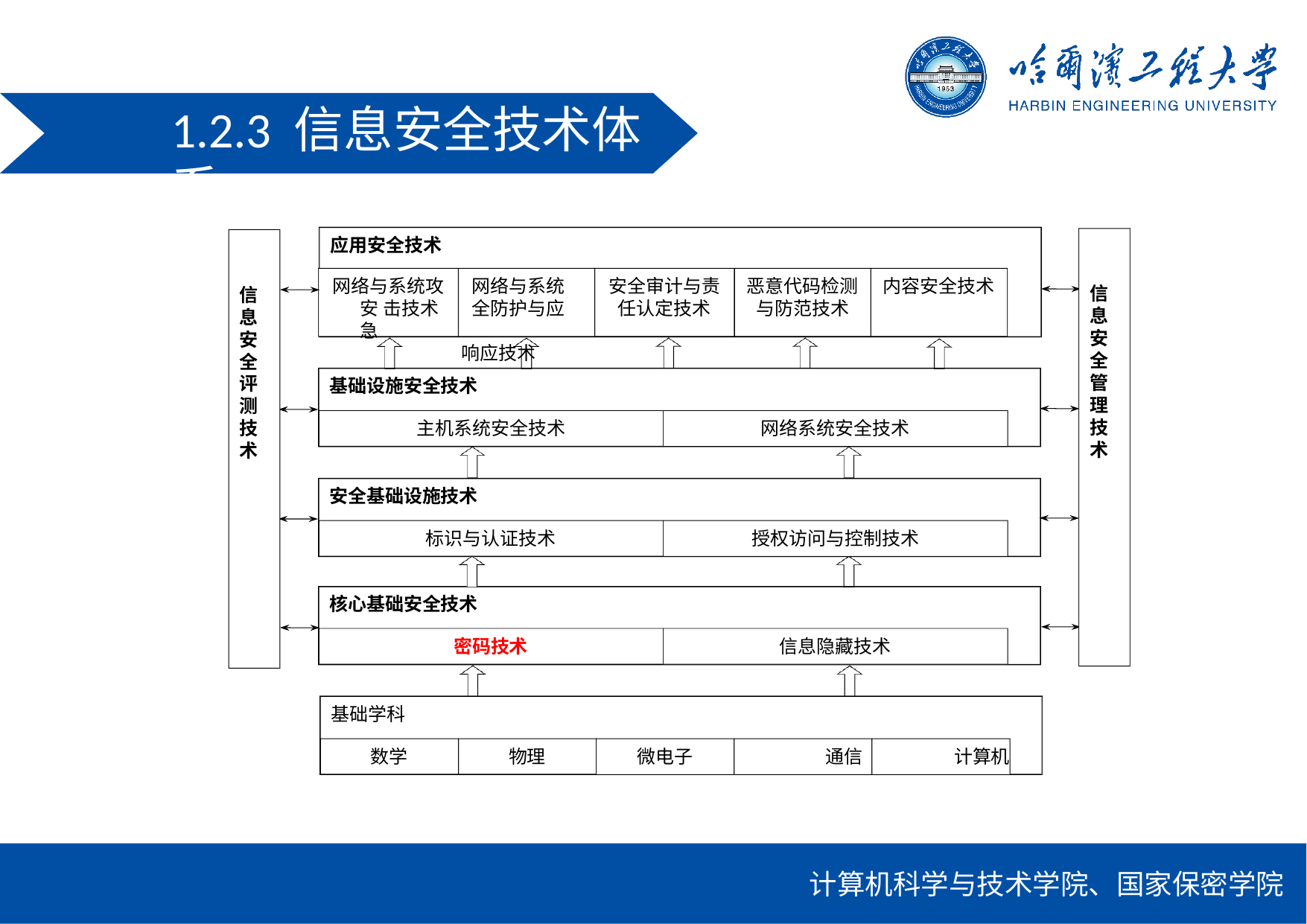

1.2.3 信息安全技术体系

应用安全技术

网络与系统攻	网络与系统安 击技术	全防护与应急
响应技术
安全审计与责 任认定技术
恶意代码检测 与防范技术
内容安全技术
信 息 安 全 管 理 技 术
信 息 安 全 评 测 技 术

基础设施安全技术

主机系统安全技术
网络系统安全技术

安全基础设施技术

标识与认证技术
授权访问与控制技术

核心基础安全技术

密码技术
信息隐藏技术

基础学科

数学
物理
微电子	通信	计算机